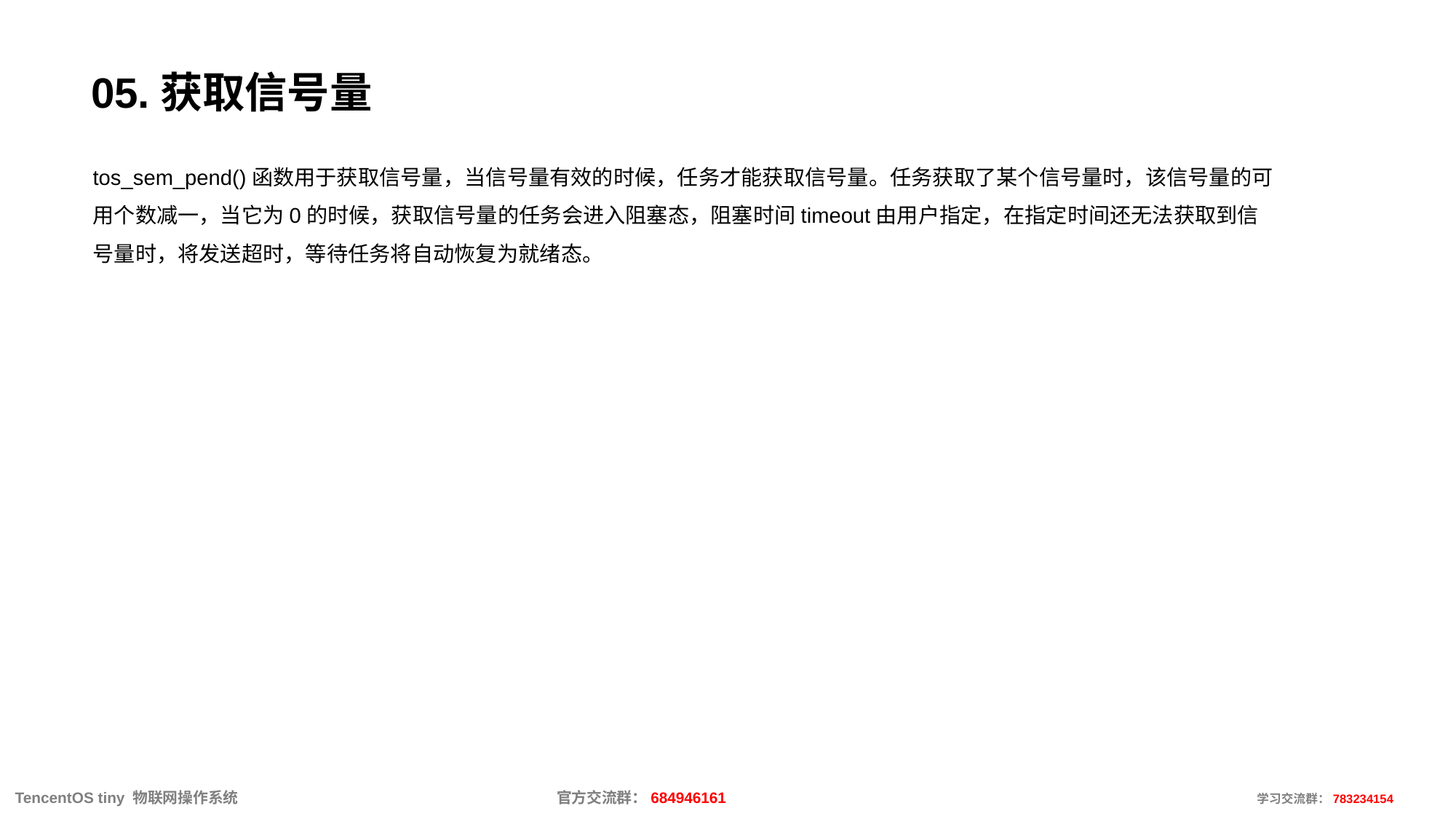

# 05.获取信号量
tos_sem_pend()函数用于获取信号量，当信号量有效的时候，任务才能获取信号量。任务获取了某个信号量时，该信号量的可用个数减一，当它为0的时候，获取信号量的任务会进入阻塞态，阻塞时间timeout由用户指定，在指定时间还无法获取到信号量时，将发送超时，等待任务将自动恢复为就绪态。

 TencentOS tiny 物联网操作系统			官方交流群：684946161					          学习交流群：783234154